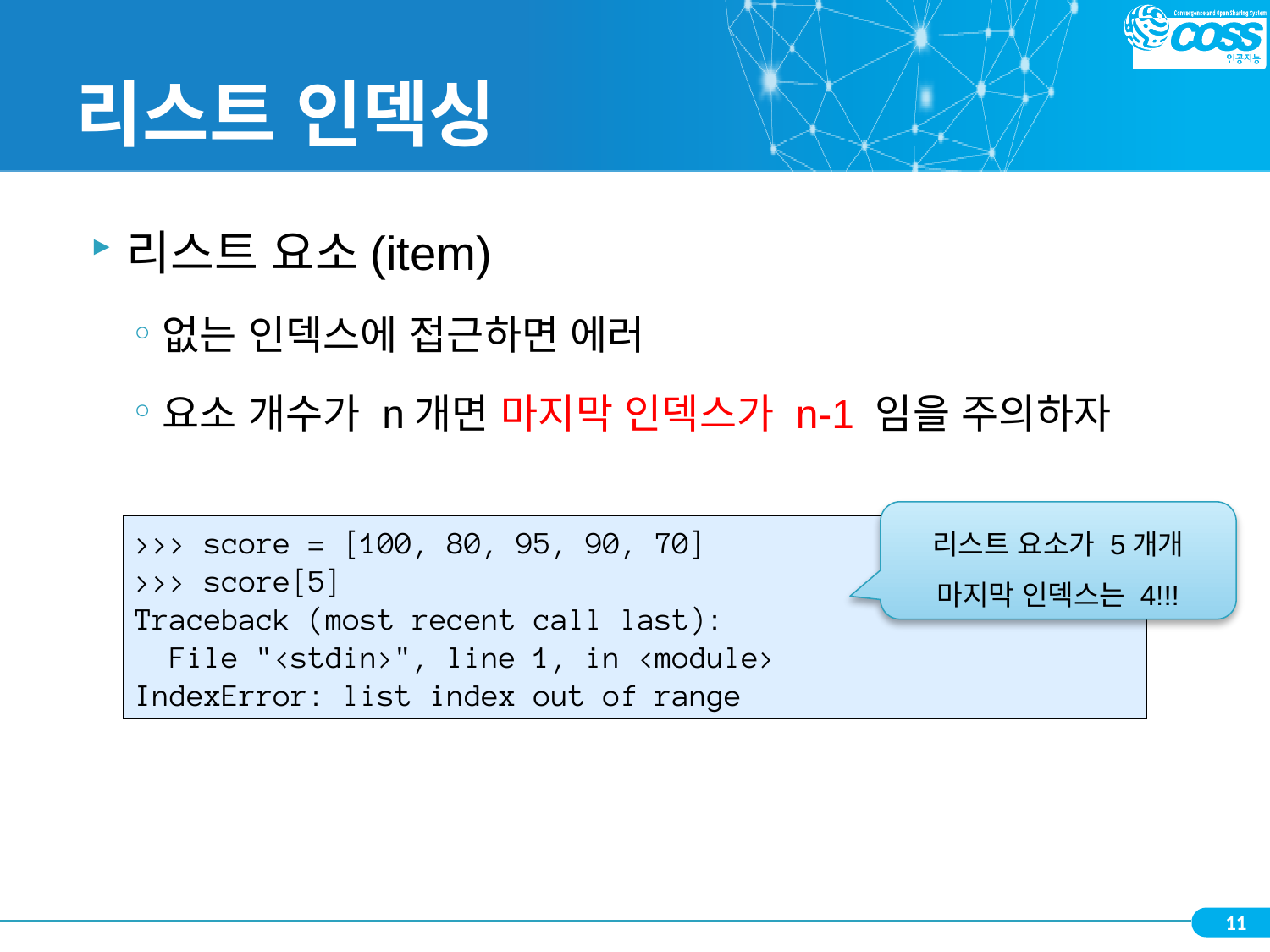

# 리스트 인덱싱
리스트 요소(item)
없는 인덱스에 접근하면 에러
요소 개수가 n개면 마지막 인덱스가 n-1 임을 주의하자
리스트 요소가 5개개
마지막 인덱스는 4!!!
>>> score = [100, 80, 95, 90, 70]
>>> score[5]
Traceback (most recent call last):
  File "<stdin>", line 1, in <module>
IndexError: list index out of range